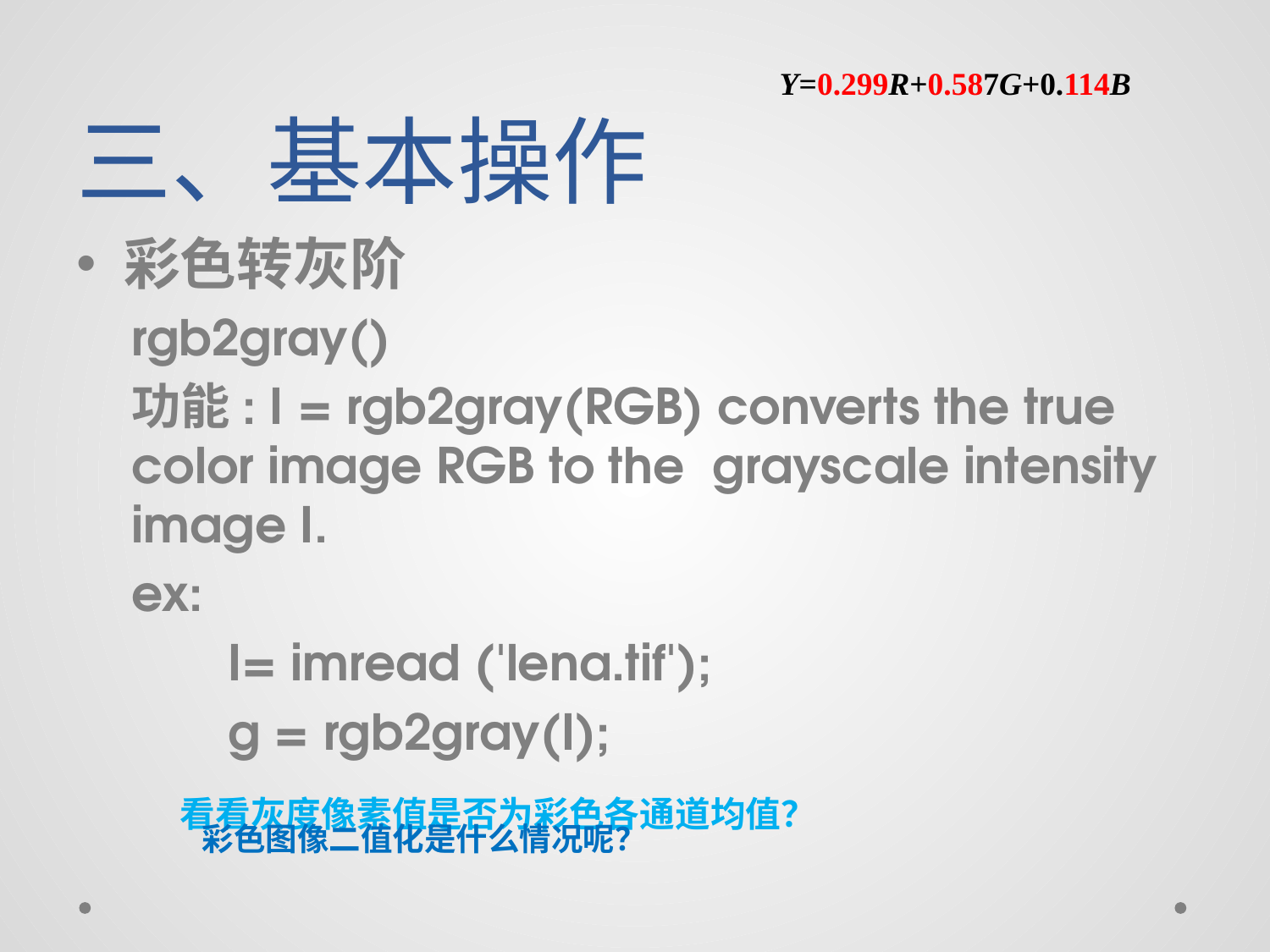

# 三、基本操作
Y=0.299R+0.587G+0.114B
彩色转灰阶
rgb2gray()
功能: I = rgb2gray(RGB) converts the true color image RGB to the  grayscale intensity image I.
ex:
       I= imread ('lena.tif');
       g = rgb2gray(I);
       看看灰度像素值是否为彩色各通道均值？

 彩色图像二值化是什么情况呢？